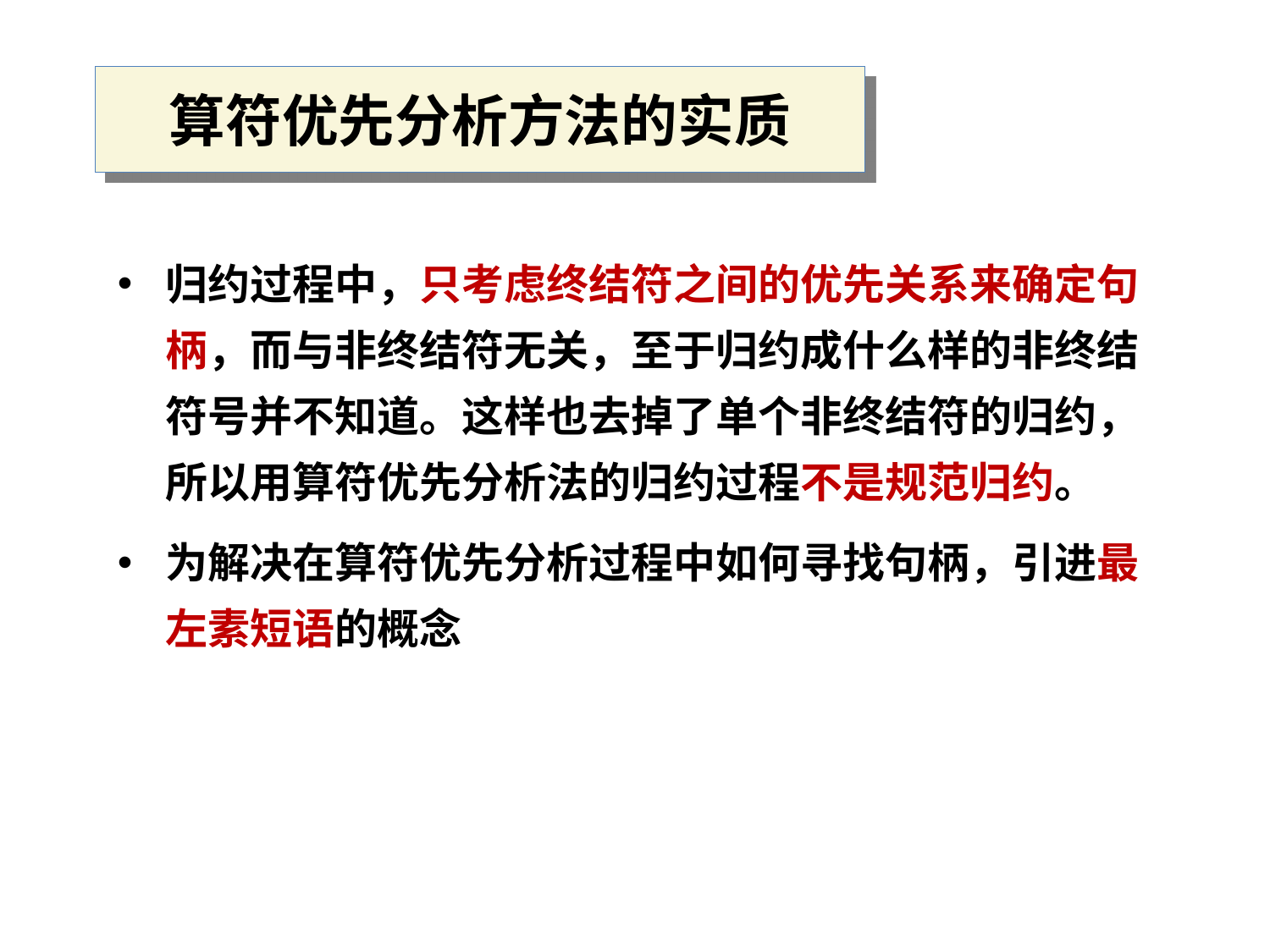

# 算符优先分析方法的实质
归约过程中，只考虑终结符之间的优先关系来确定句柄，而与非终结符无关，至于归约成什么样的非终结符号并不知道。这样也去掉了单个非终结符的归约，所以用算符优先分析法的归约过程不是规范归约。
为解决在算符优先分析过程中如何寻找句柄，引进最左素短语的概念